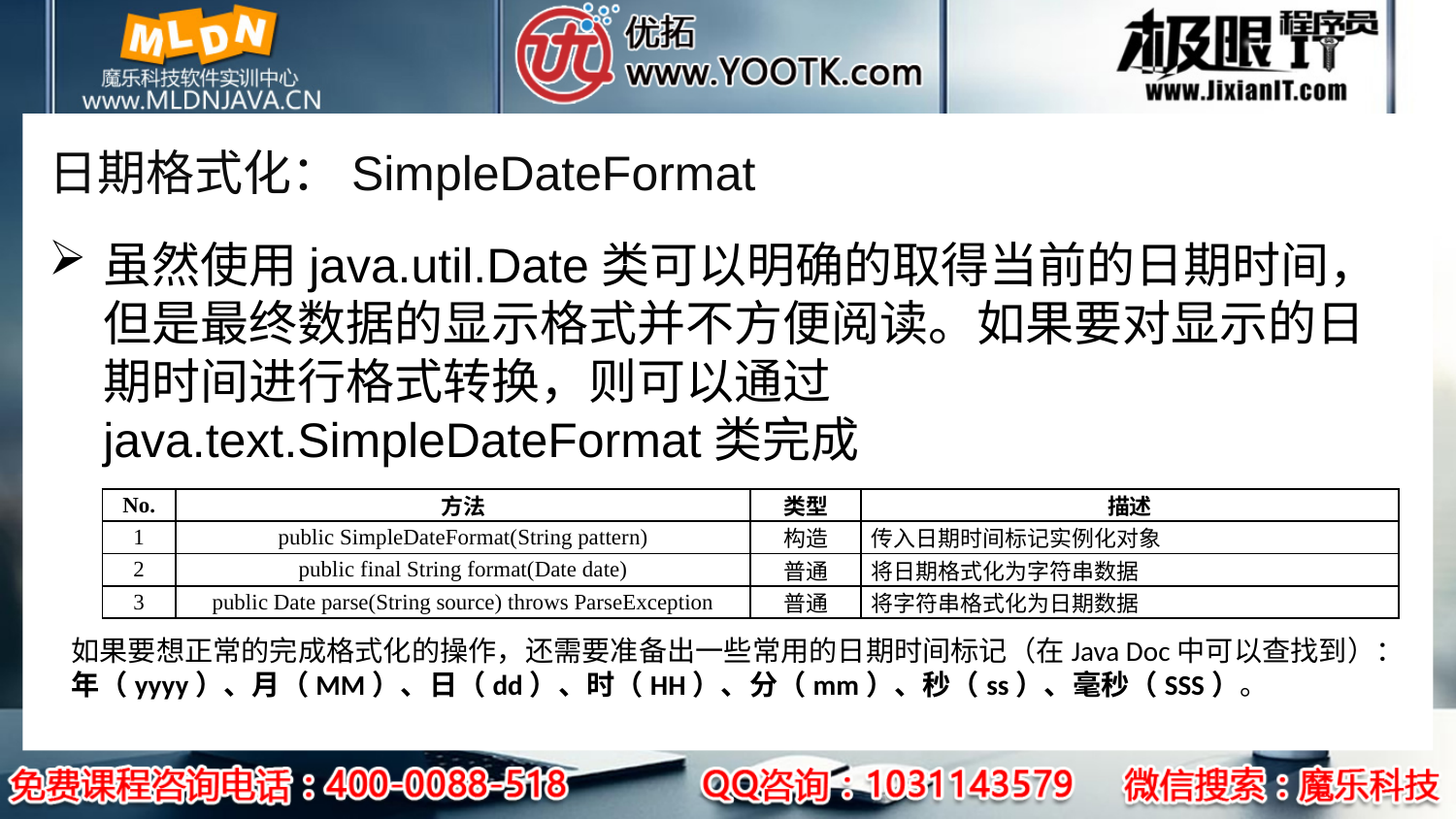

# 日期格式化：SimpleDateFormat
虽然使用java.util.Date类可以明确的取得当前的日期时间，但是最终数据的显示格式并不方便阅读。如果要对显示的日期时间进行格式转换，则可以通过java.text.SimpleDateFormat类完成
| No. | 方法 | 类型 | 描述 |
| --- | --- | --- | --- |
| 1 | public SimpleDateFormat(String pattern) | 构造 | 传入日期时间标记实例化对象 |
| 2 | public final String format(Date date) | 普通 | 将日期格式化为字符串数据 |
| 3 | public Date parse(String source) throws ParseException | 普通 | 将字符串格式化为日期数据 |
如果要想正常的完成格式化的操作，还需要准备出一些常用的日期时间标记（在Java Doc中可以查找到）：年（yyyy）、月（MM）、日（dd）、时（HH）、分（mm）、秒（ss）、毫秒（SSS）。